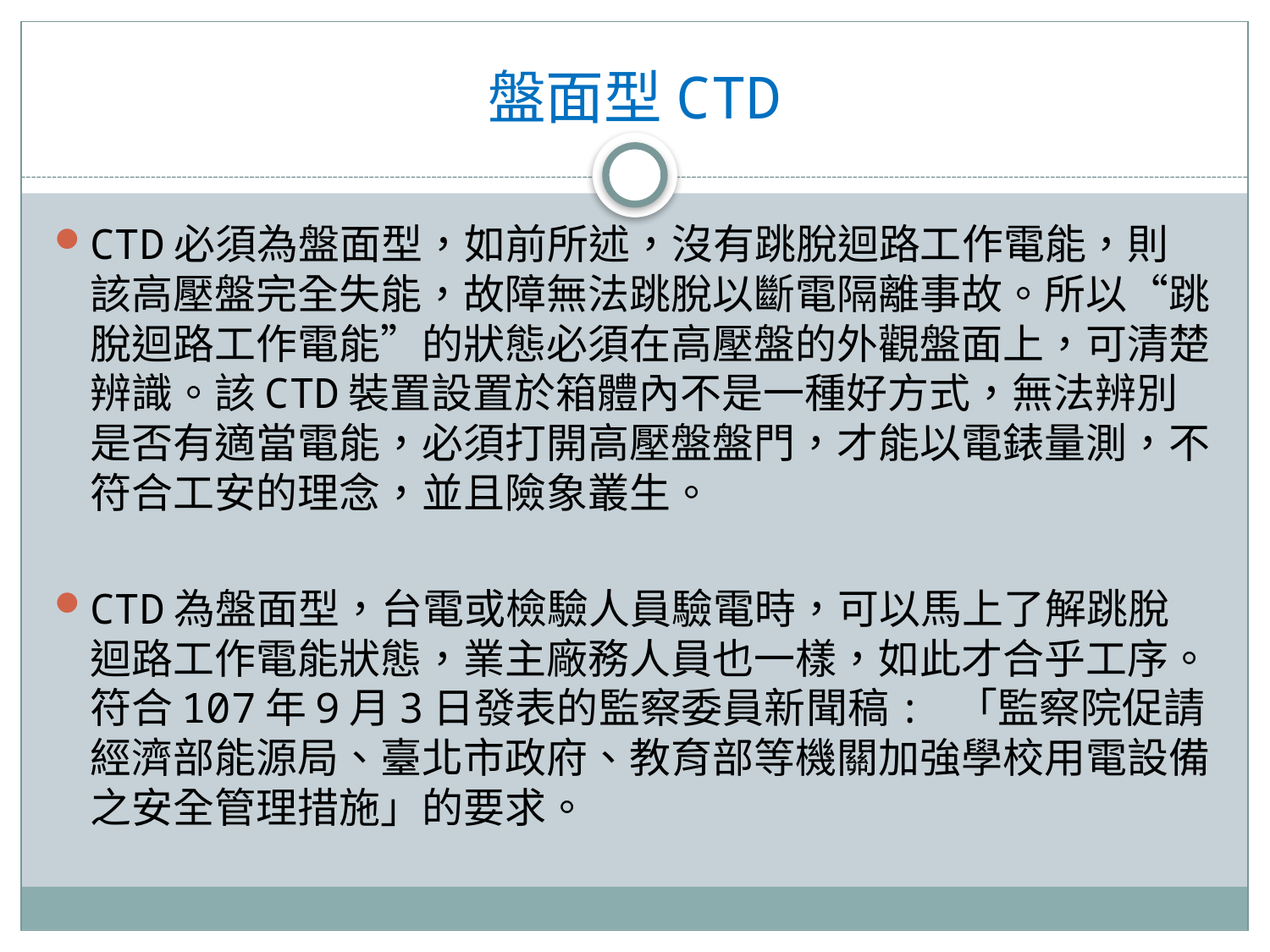

# 盤面型CTD
CTD必須為盤面型，如前所述，沒有跳脫迴路工作電能，則該高壓盤完全失能，故障無法跳脫以斷電隔離事故。所以“跳脫迴路工作電能”的狀態必須在高壓盤的外觀盤面上，可清楚辨識。該CTD裝置設置於箱體內不是一種好方式，無法辨別是否有適當電能，必須打開高壓盤盤門，才能以電錶量測，不符合工安的理念，並且險象叢生。

CTD為盤面型，台電或檢驗人員驗電時，可以馬上了解跳脫迴路工作電能狀態，業主廠務人員也一樣，如此才合乎工序。符合107年9月3日發表的監察委員新聞稿: 「監察院促請經濟部能源局、臺北市政府、教育部等機關加強學校用電設備之安全管理措施」的要求。